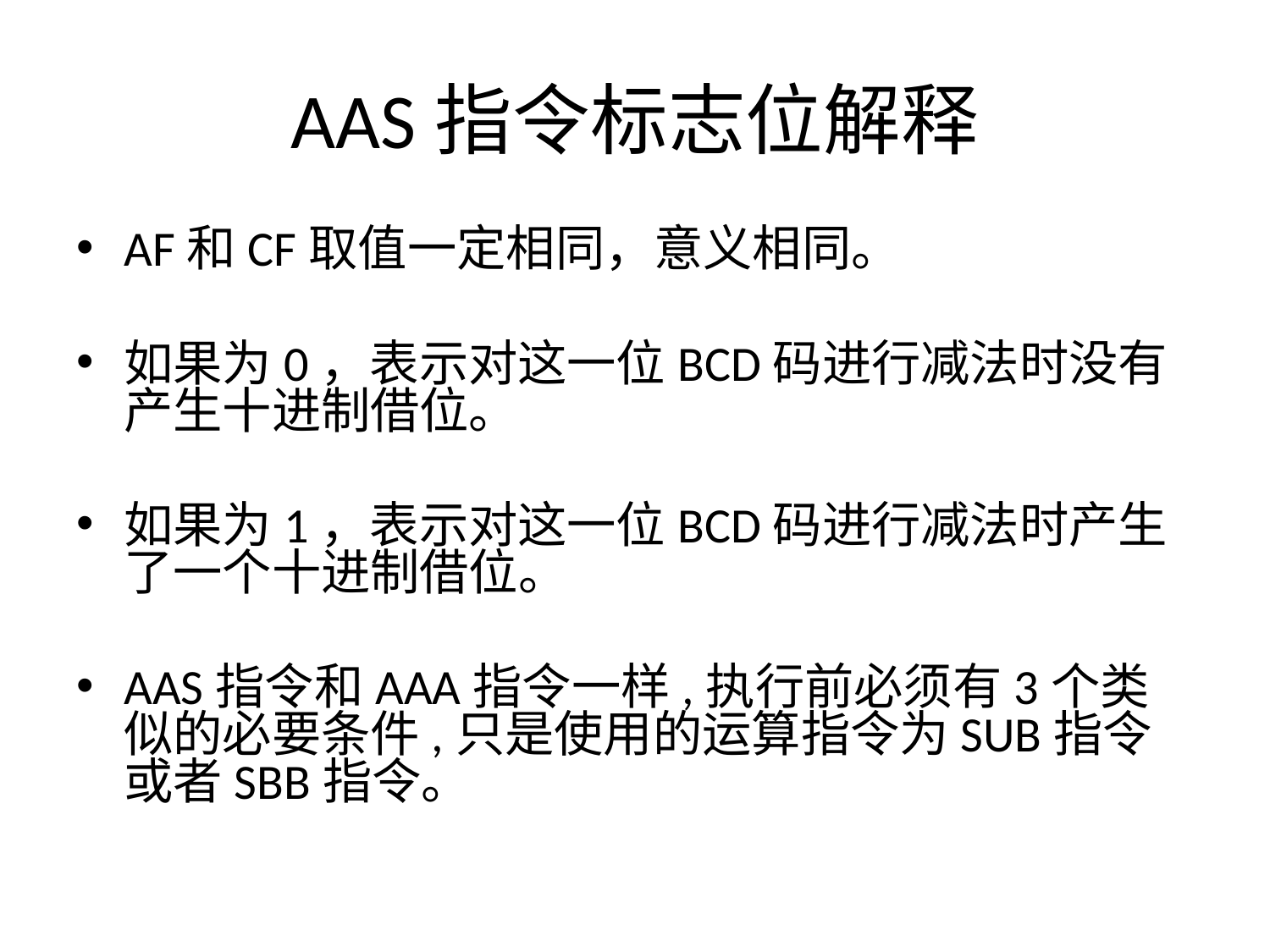

# AAS指令标志位解释
AF和CF取值一定相同，意义相同。

如果为0，表示对这一位BCD码进行减法时没有产生十进制借位。

如果为1，表示对这一位BCD码进行减法时产生了一个十进制借位。

AAS指令和AAA指令一样,执行前必须有3个类似的必要条件,只是使用的运算指令为SUB指令或者SBB指令。